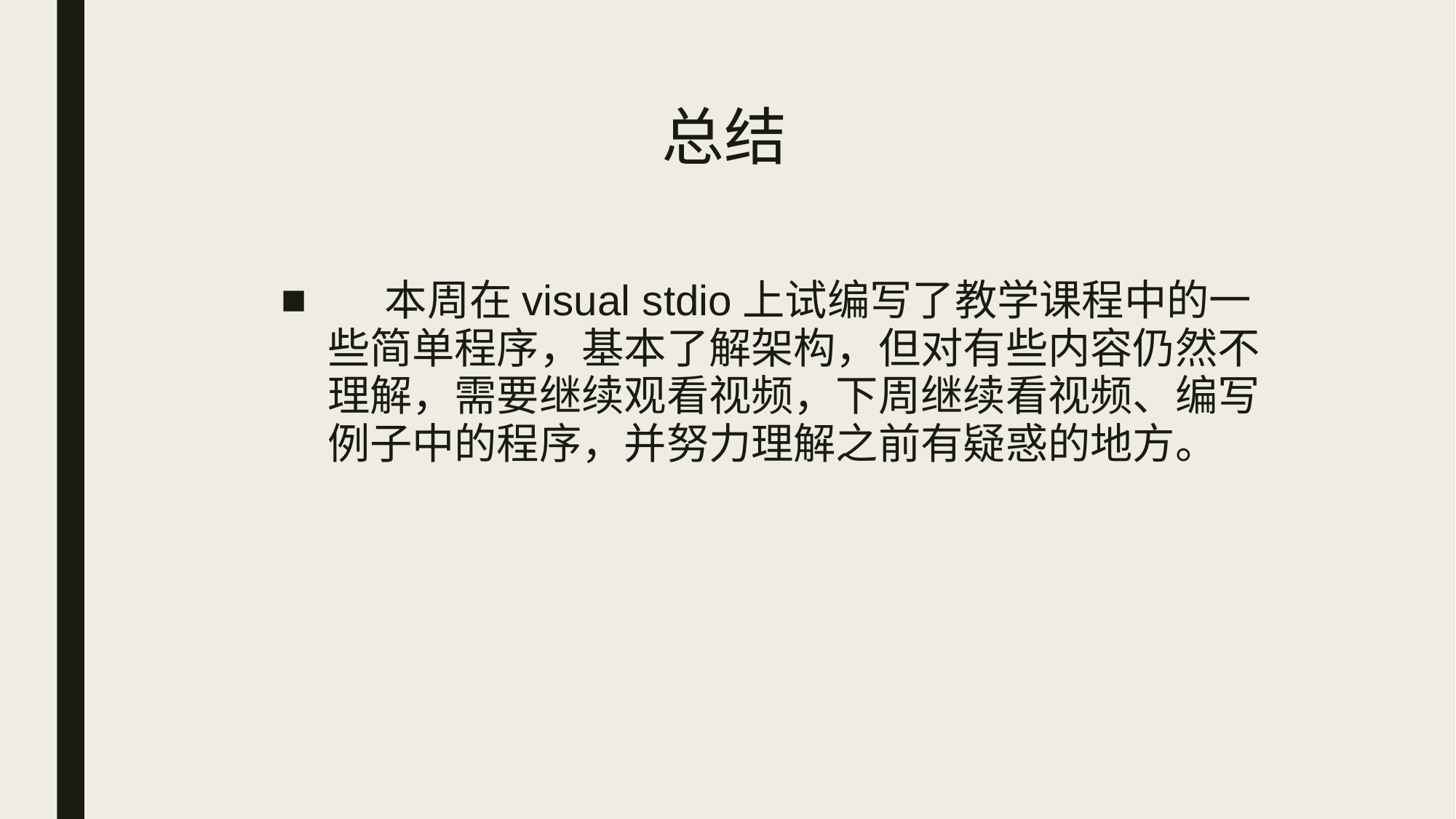

# 总结
     本周在visual stdio上试编写了教学课程中的一些简单程序，基本了解架构，但对有些内容仍然不理解，需要继续观看视频，下周继续看视频、编写例子中的程序，并努力理解之前有疑惑的地方。